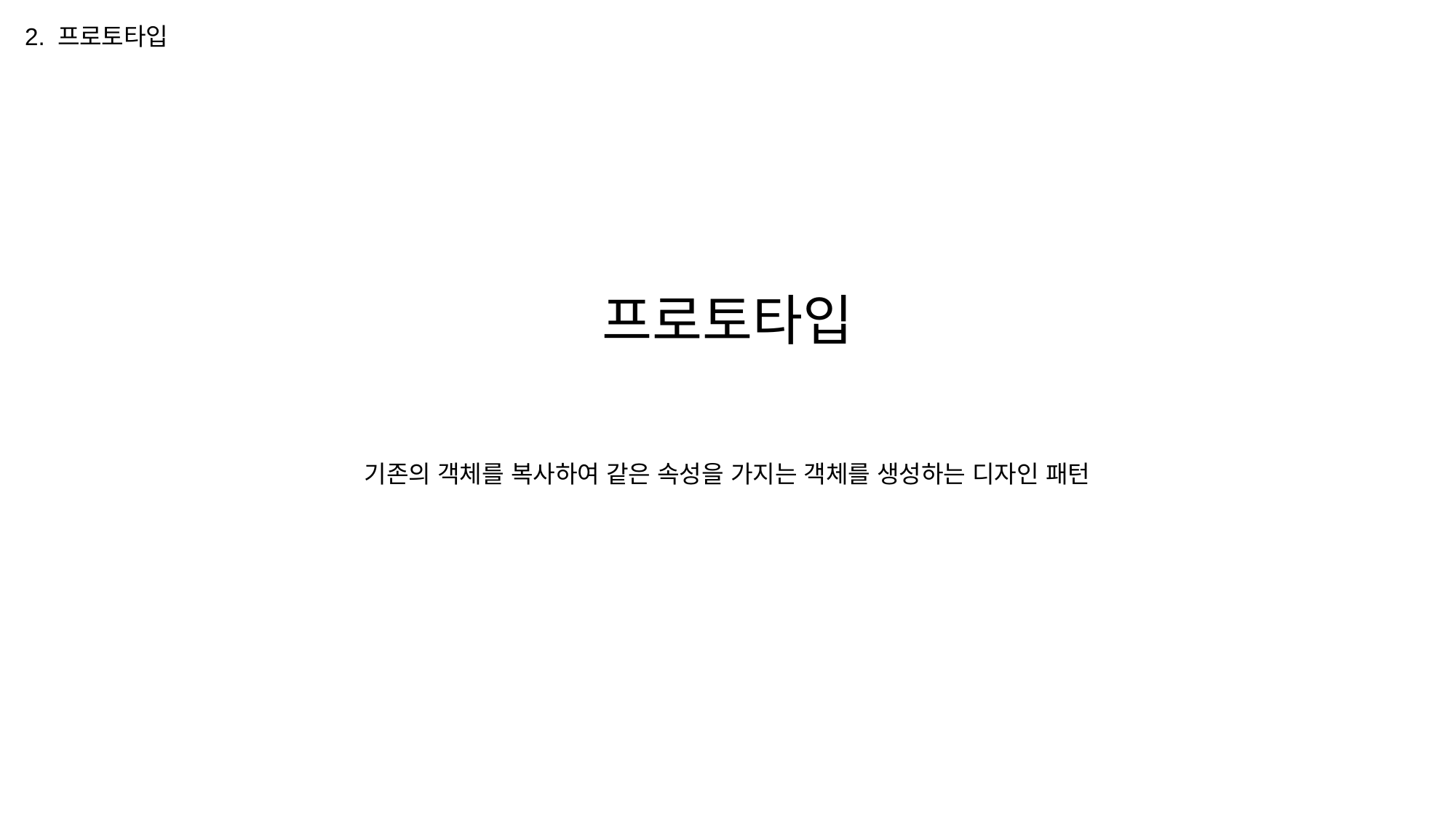

2. 프로토타입
프로토타입
기존의 객체를 복사하여 같은 속성을 가지는 객체를 생성하는 디자인 패턴